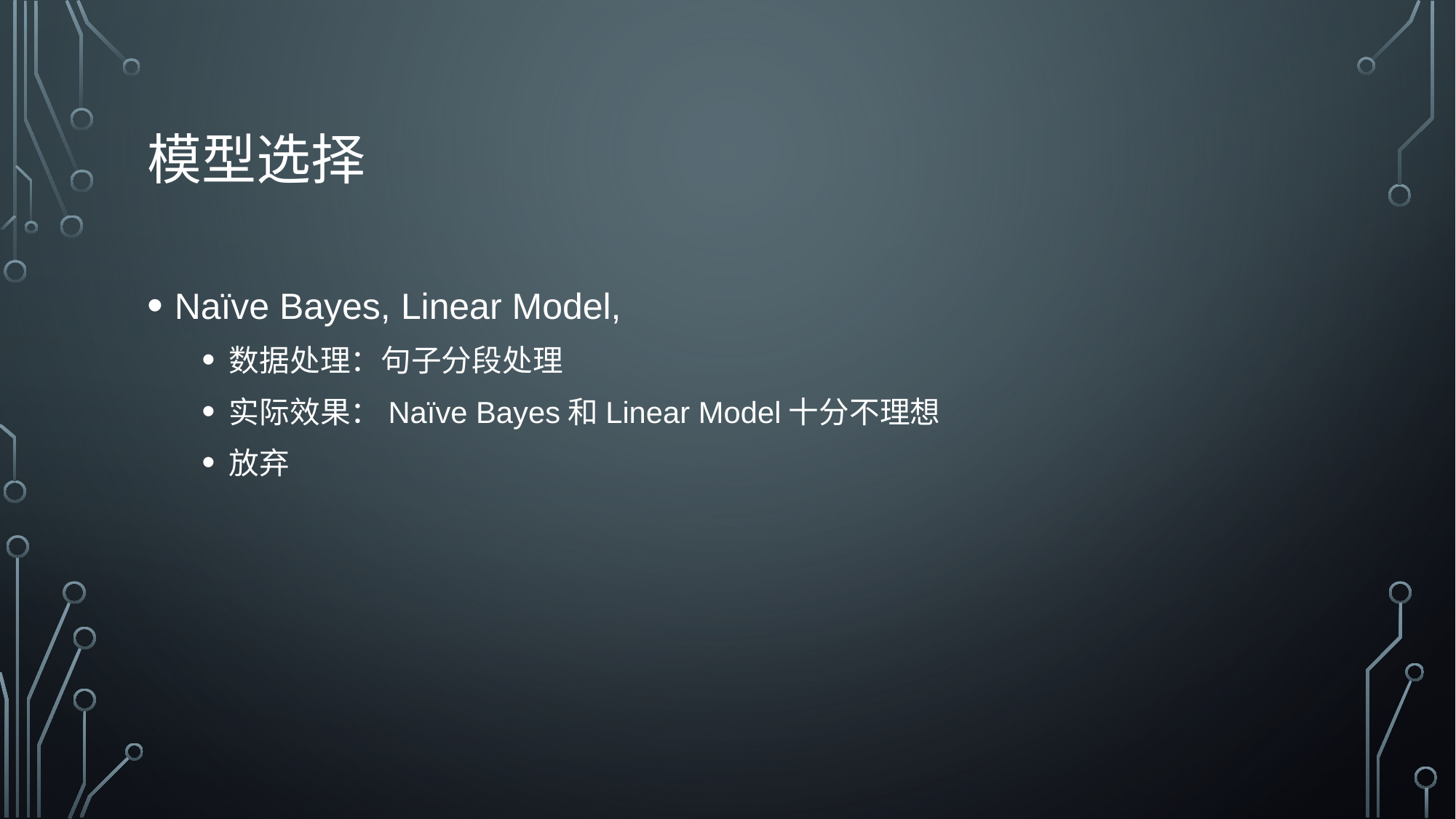

# 模型选择
Naïve Bayes, Linear Model,
数据处理：句子分段处理
实际效果：Naïve Bayes和Linear Model十分不理想
放弃